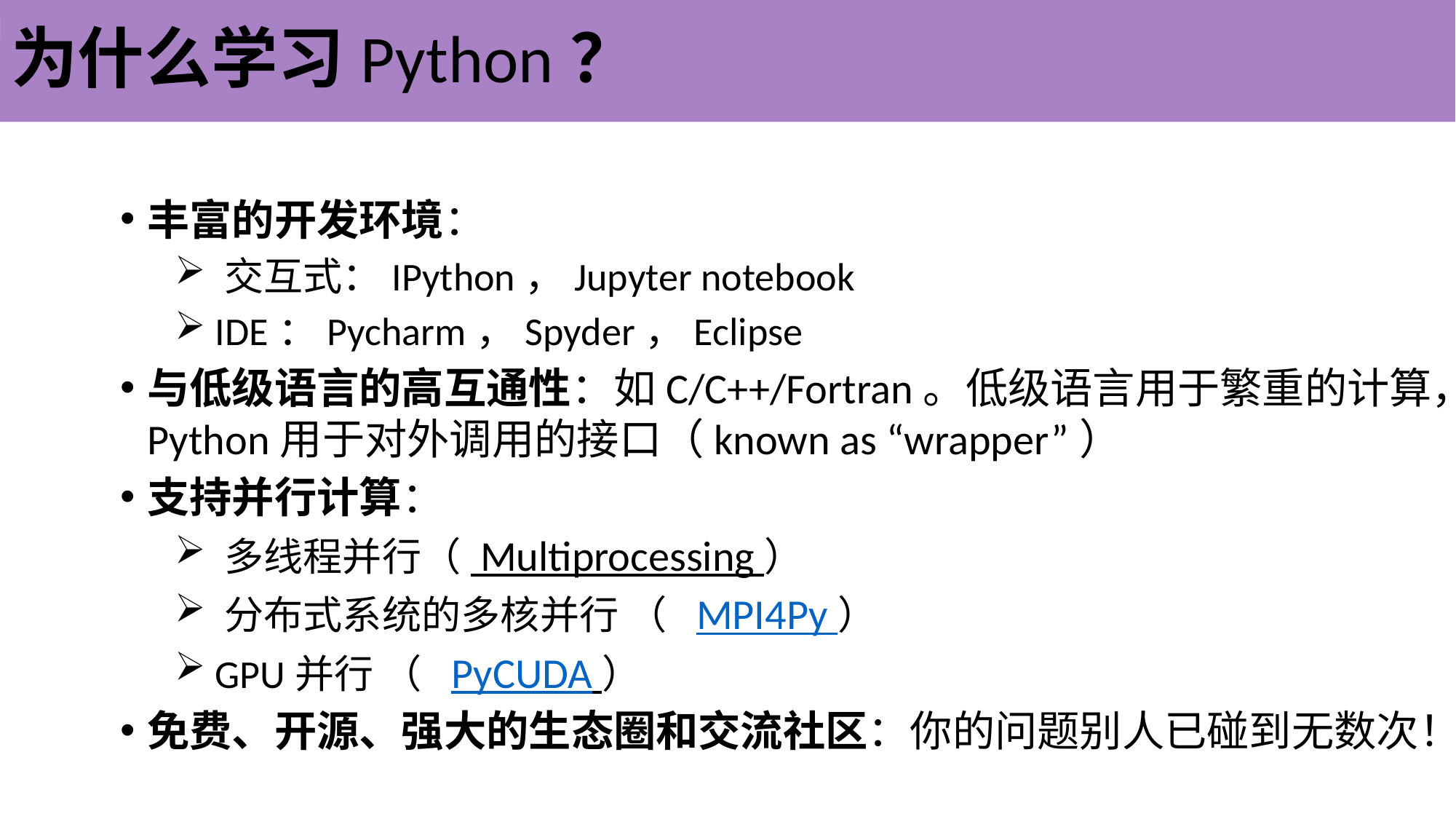

# 为什么学习Python？

丰富的开发环境：
 交互式：IPython，Jupyter notebook
 IDE：Pycharm，Spyder，Eclipse
与低级语言的高互通性：如C/C++/Fortran。低级语言用于繁重的计算，Python用于对外调用的接口（known as “wrapper”）
支持并行计算：
 多线程并行（ Multiprocessing ）
 分布式系统的多核并行 （  MPI4Py ）
 GPU并行 （  PyCUDA ）
免费、开源、强大的生态圈和交流社区：你的问题别人已碰到无数次！